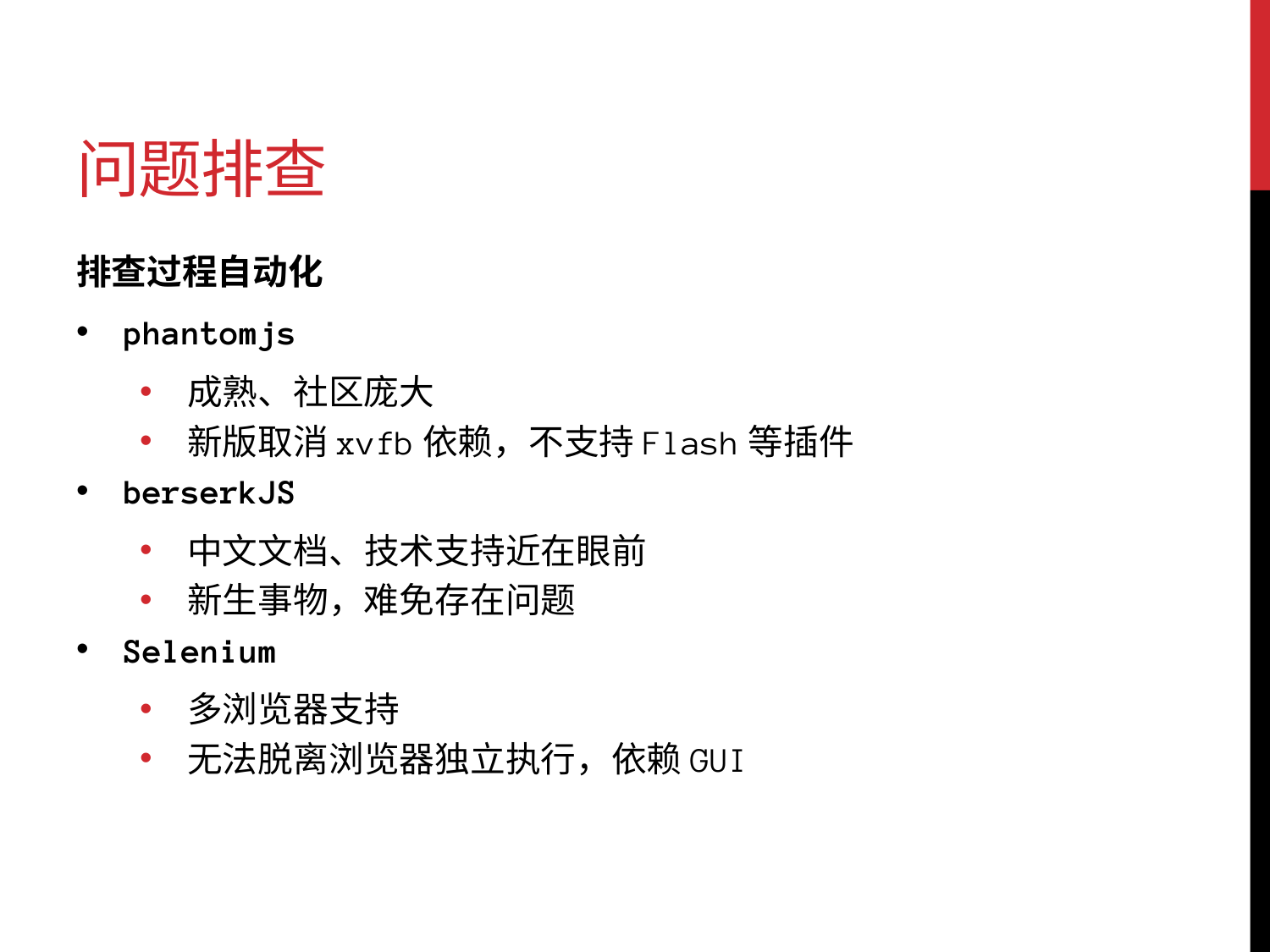

# 问题排查
排查过程自动化
phantomjs
成熟、社区庞大
新版取消xvfb依赖，不支持Flash等插件
berserkJS
中文文档、技术支持近在眼前
新生事物，难免存在问题
Selenium
多浏览器支持
无法脱离浏览器独立执行，依赖GUI